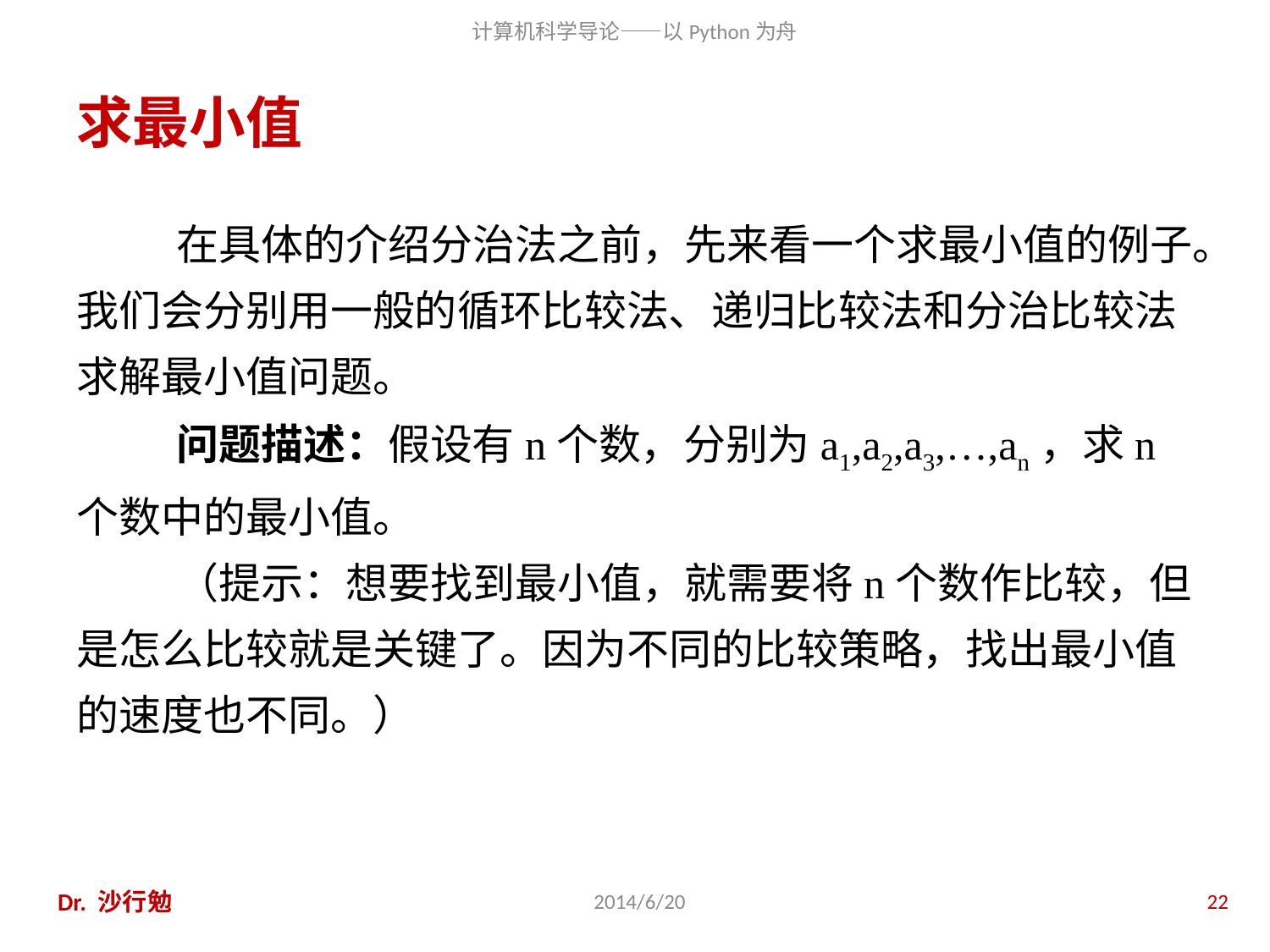

# 求最小值
在具体的介绍分治法之前，先来看一个求最小值的例子。我们会分别用一般的循环比较法、递归比较法和分治比较法求解最小值问题。
问题描述：假设有n个数，分别为a1,a2,a3,…,an，求n个数中的最小值。
（提示：想要找到最小值，就需要将n个数作比较，但是怎么比较就是关键了。因为不同的比较策略，找出最小值的速度也不同。）
Dr. 沙行勉
2014/6/20
22